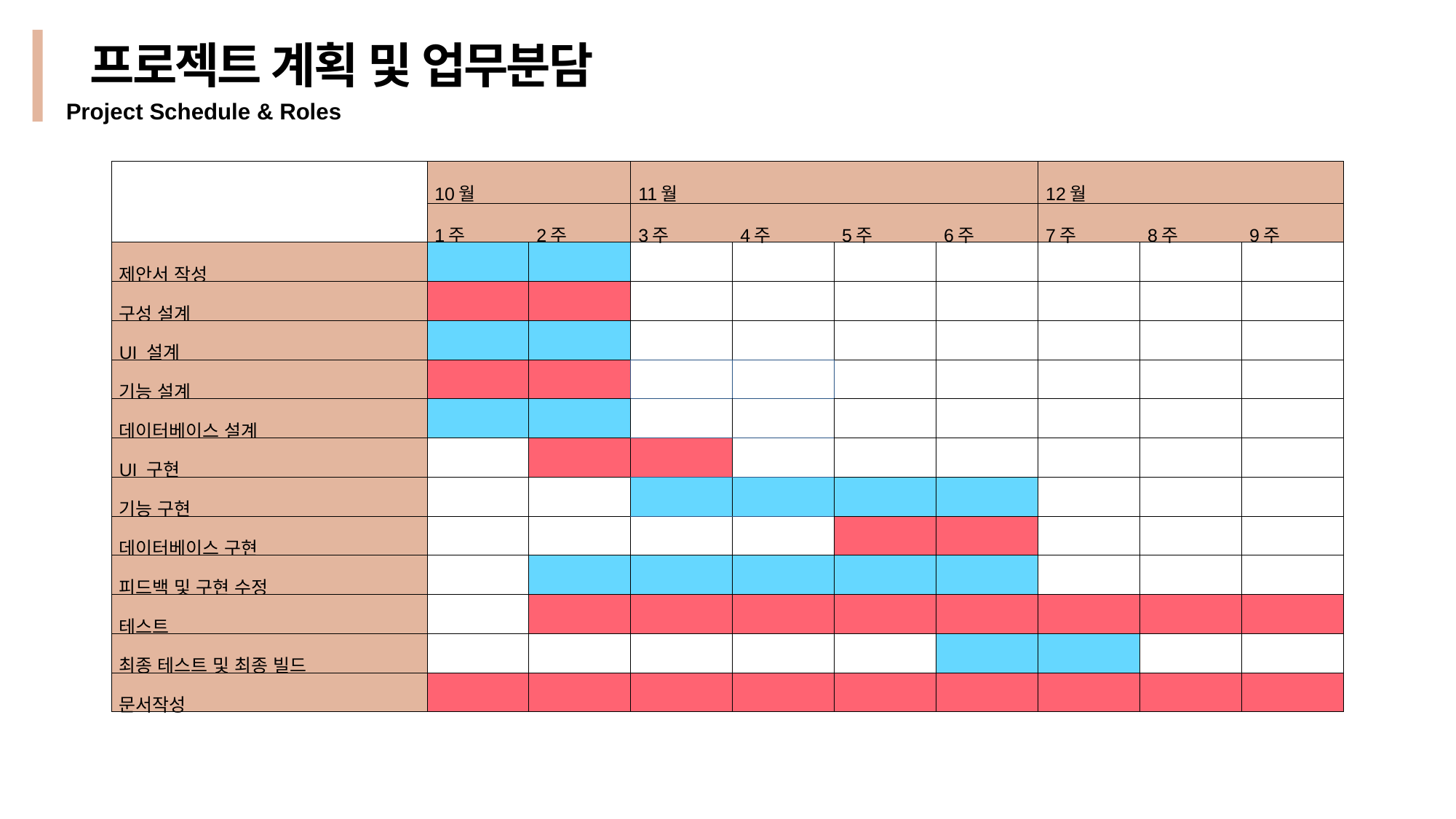

프로젝트 계획 및 업무분담

Project Schedule & Roles
|  |  | 10월 |  | 11월 |  |  |  | 12월 |  |  |
| --- | --- | --- | --- | --- | --- | --- | --- | --- | --- | --- |
|  |  | 1주 | 2주 | 3주 | 4주 | 5주 | 6주 | 7주 | 8주 | 9주 |
| 제안서 작성 |  |  |  |  |  |  |  |  |  |  |
| 구성 설계 |  |  |  |  |  |  |  |  |  |  |
| UI 설계 |  |  |  |  |  |  |  |  |  |  |
| 기능 설계 |  |  |  |  |  |  |  |  |  |  |
| 데이터베이스 설계 |  |  |  |  |  |  |  |  |  |  |
| UI 구현 |  |  |  |  |  |  |  |  |  |  |
| 기능 구현 |  |  |  |  |  |  |  |  |  |  |
| 데이터베이스 구현 |  |  |  |  |  |  |  |  |  |  |
| 피드백 및 구현 수정 |  |  |  |  |  |  |  |  |  |  |
| 테스트 |  |  |  |  |  |  |  |  |  |  |
| 최종 테스트 및 최종 빌드 |  |  |  |  |  |  |  |  |  |  |
| 문서작성 |  |  |  |  |  |  |  |  |  |  |